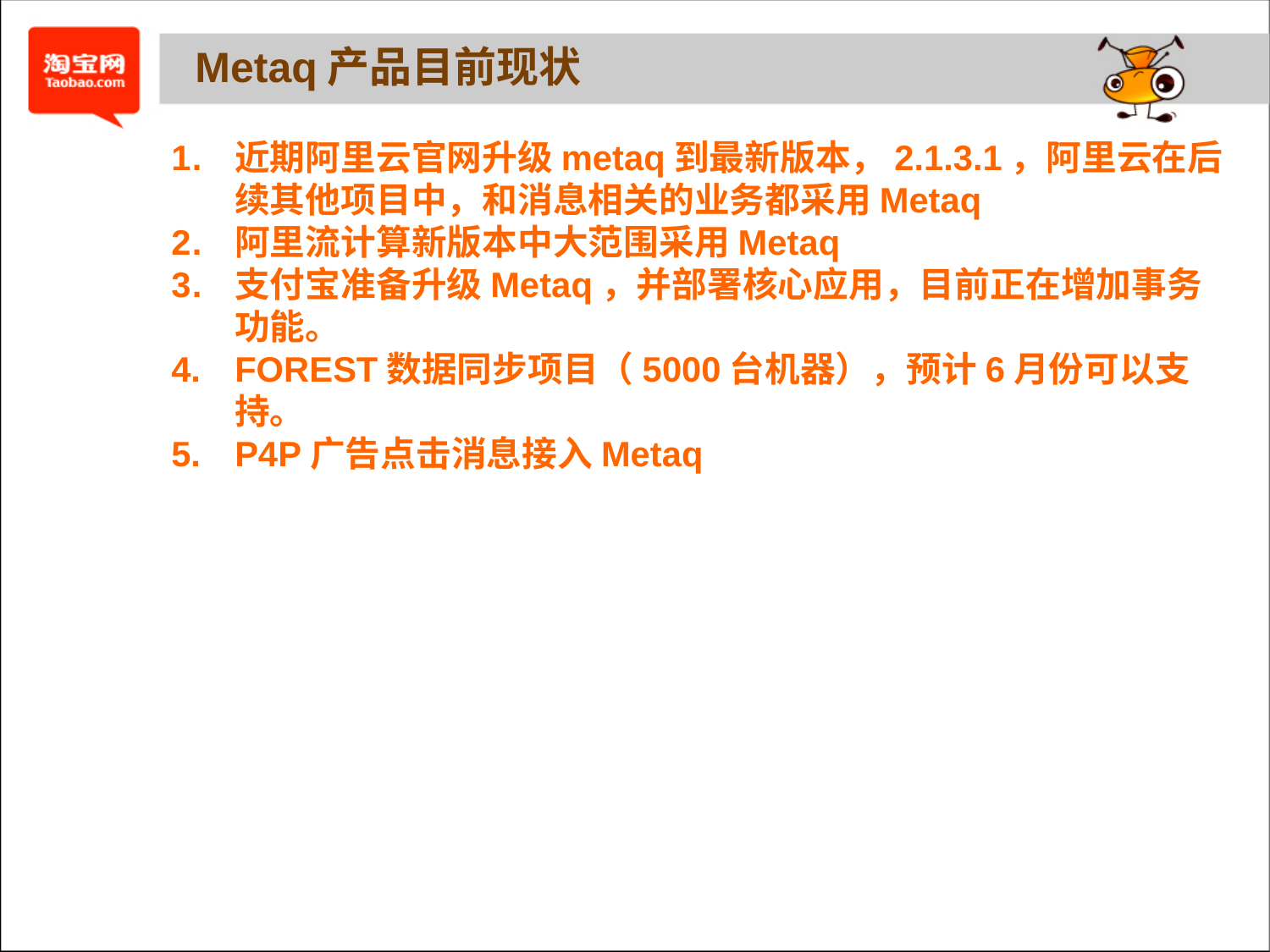

Metaq产品目前现状
近期阿里云官网升级metaq到最新版本，2.1.3.1，阿里云在后续其他项目中，和消息相关的业务都采用Metaq
阿里流计算新版本中大范围采用Metaq
支付宝准备升级Metaq，并部署核心应用，目前正在增加事务功能。
FOREST数据同步项目（5000台机器），预计6月份可以支持。
P4P广告点击消息接入Metaq